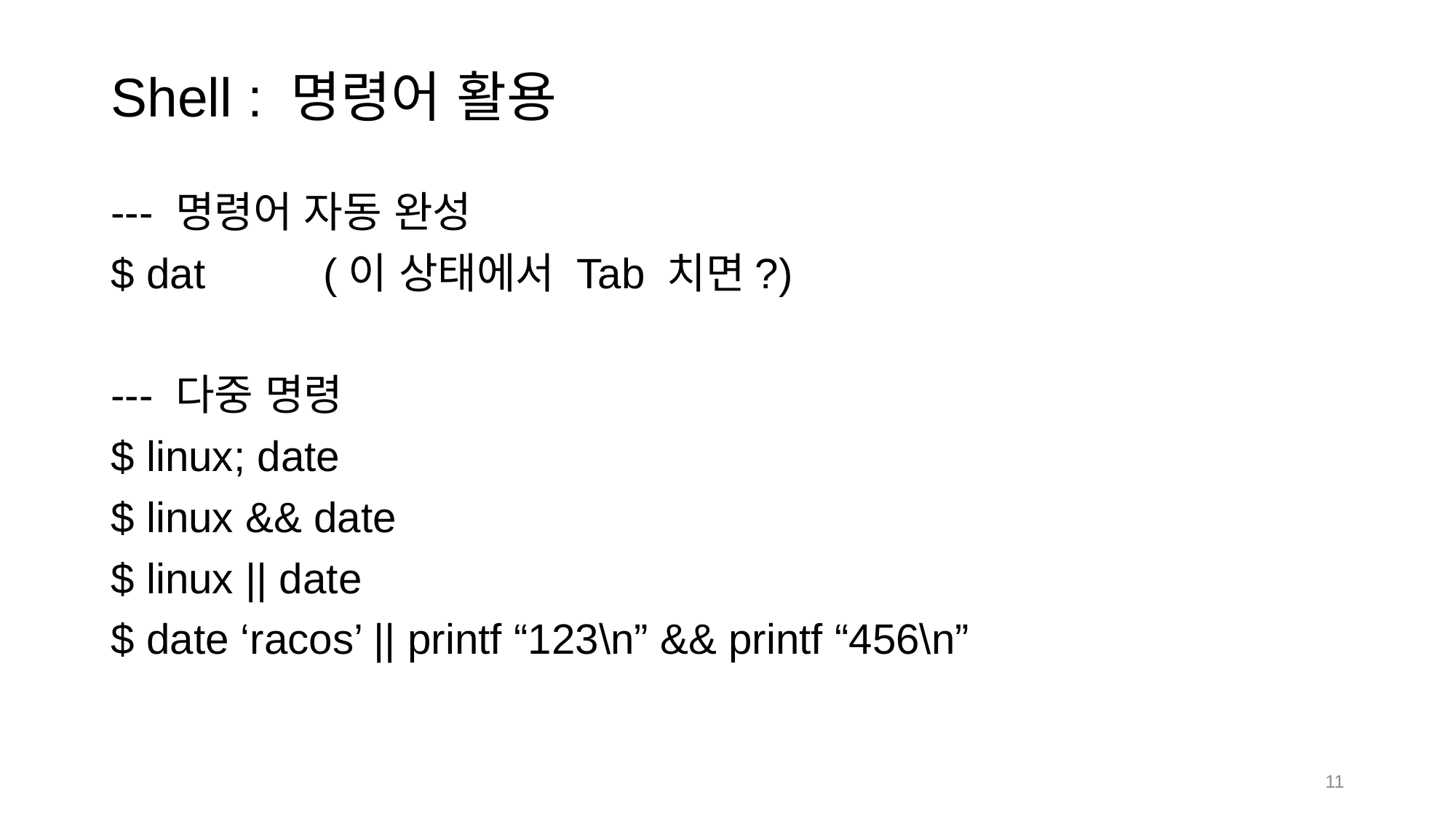

# Shell : 명령어 활용
--- 명령어 자동 완성
$ dat          (이 상태에서 Tab 치면?)

--- 다중 명령
$ linux; date
$ linux && date
$ linux || date
$ date ‘racos’ || printf “123\n” && printf “456\n”
11